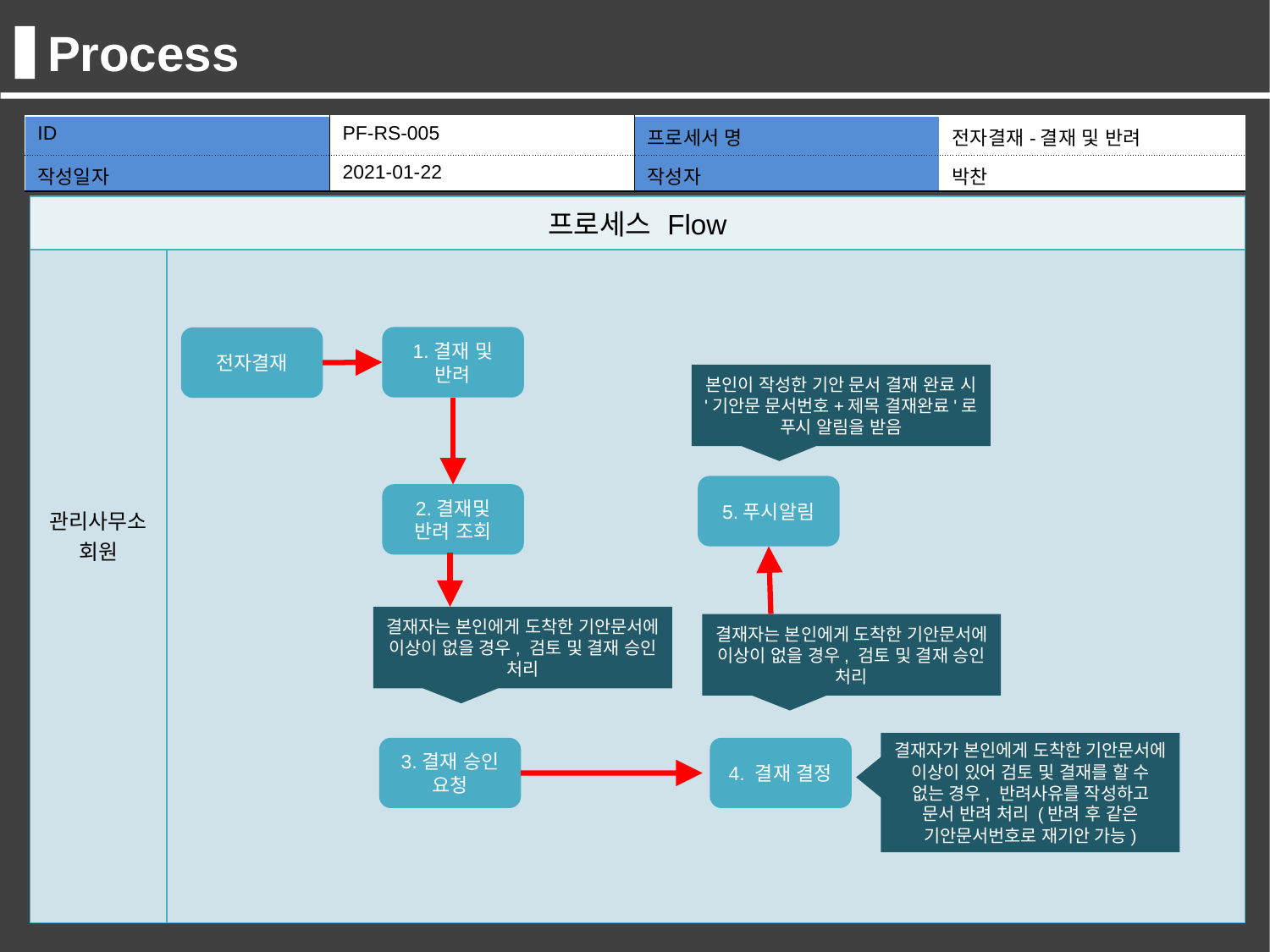

Process

| ID | PF-RS-005 | 프로세서 명 | 전자결재-결재 및 반려 |
| --- | --- | --- | --- |
| 작성일자 | 2021-01-22 | 작성자 | 박찬 |
| 프로세스 Flow |  |
| --- | --- |
| 관리사무소 회원 |  |
1.결재 및 반려
전자결재
본인이 작성한 기안 문서 결재 완료 시 '기안문 문서번호+제목 결재완료'로 푸시 알림을 받음
5.푸시알림
2.결재및 반려 조회
결재자는 본인에게 도착한 기안문서에 이상이 없을 경우, 검토 및 결재 승인 처리
결재자는 본인에게 도착한 기안문서에 이상이 없을 경우, 검토 및 결재 승인 처리
결재자가 본인에게 도착한 기안문서에 이상이 있어 검토 및 결재를 할 수 없는 경우, 반려사유를 작성하고 문서 반려 처리 (반려 후 같은 기안문서번호로 재기안 가능)
3.결재 승인 요청
4. 결재 결정